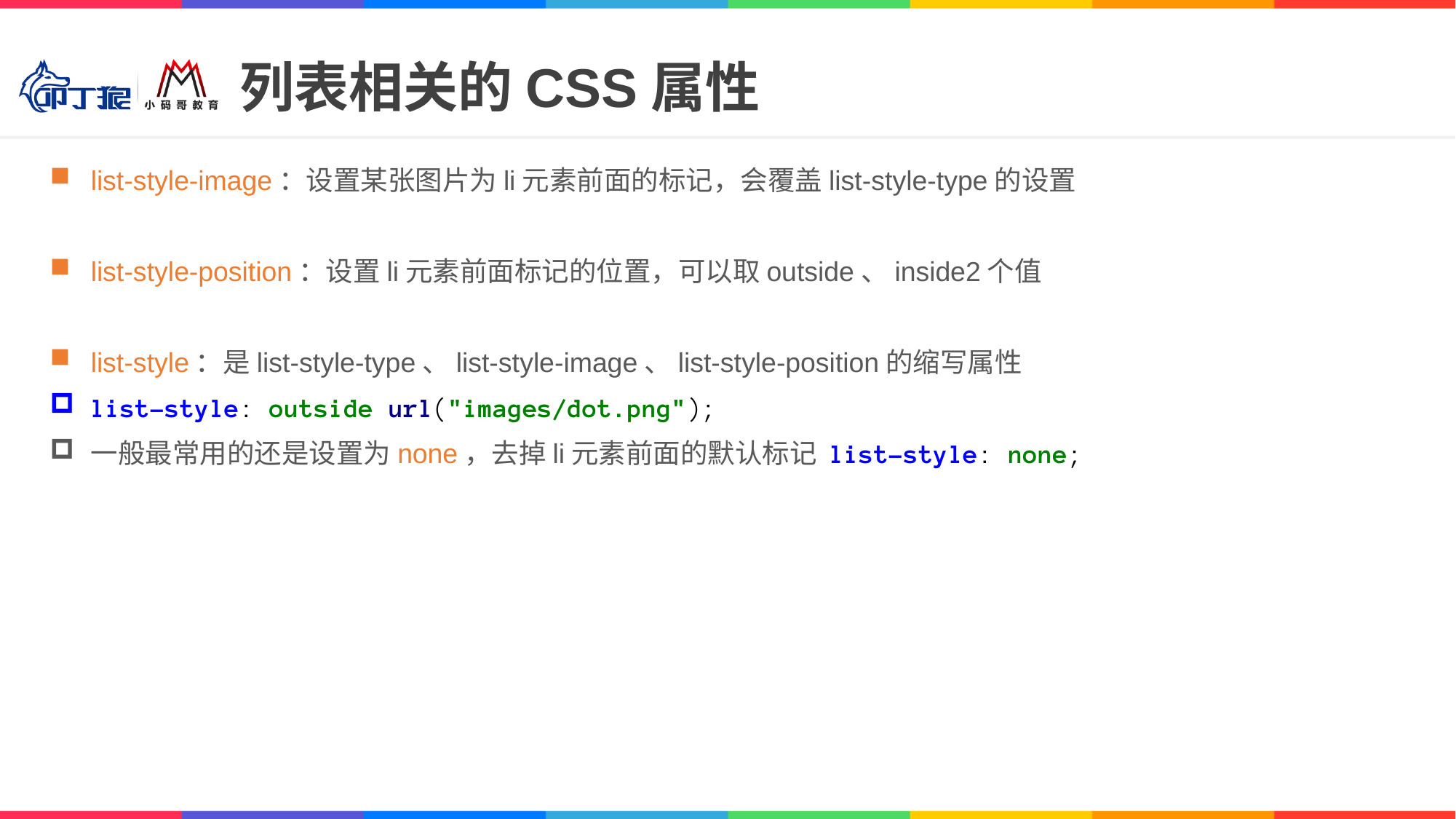

# 列表相关的CSS属性
list-style-image：设置某张图片为li元素前面的标记，会覆盖list-style-type的设置

list-style-position：设置li元素前面标记的位置，可以取outside、inside2个值

list-style：是list-style-type、list-style-image、list-style-position的缩写属性
list-style: outside url("images/dot.png");
一般最常用的还是设置为none，去掉li元素前面的默认标记 list-style: none;